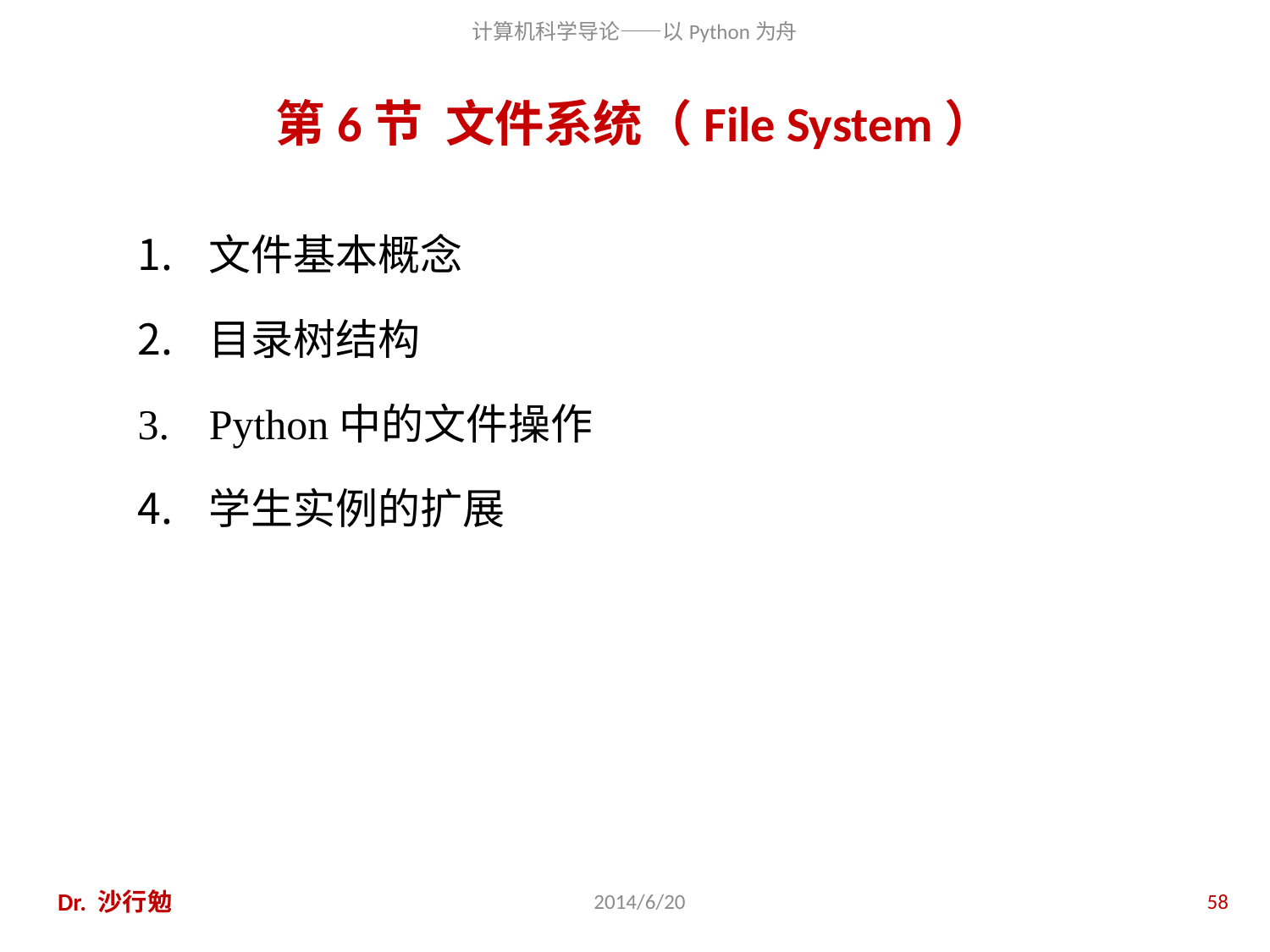

# 第6节  文件系统（File System）
文件基本概念
目录树结构
Python中的文件操作
学生实例的扩展
Dr. 沙行勉
2014/6/20
58